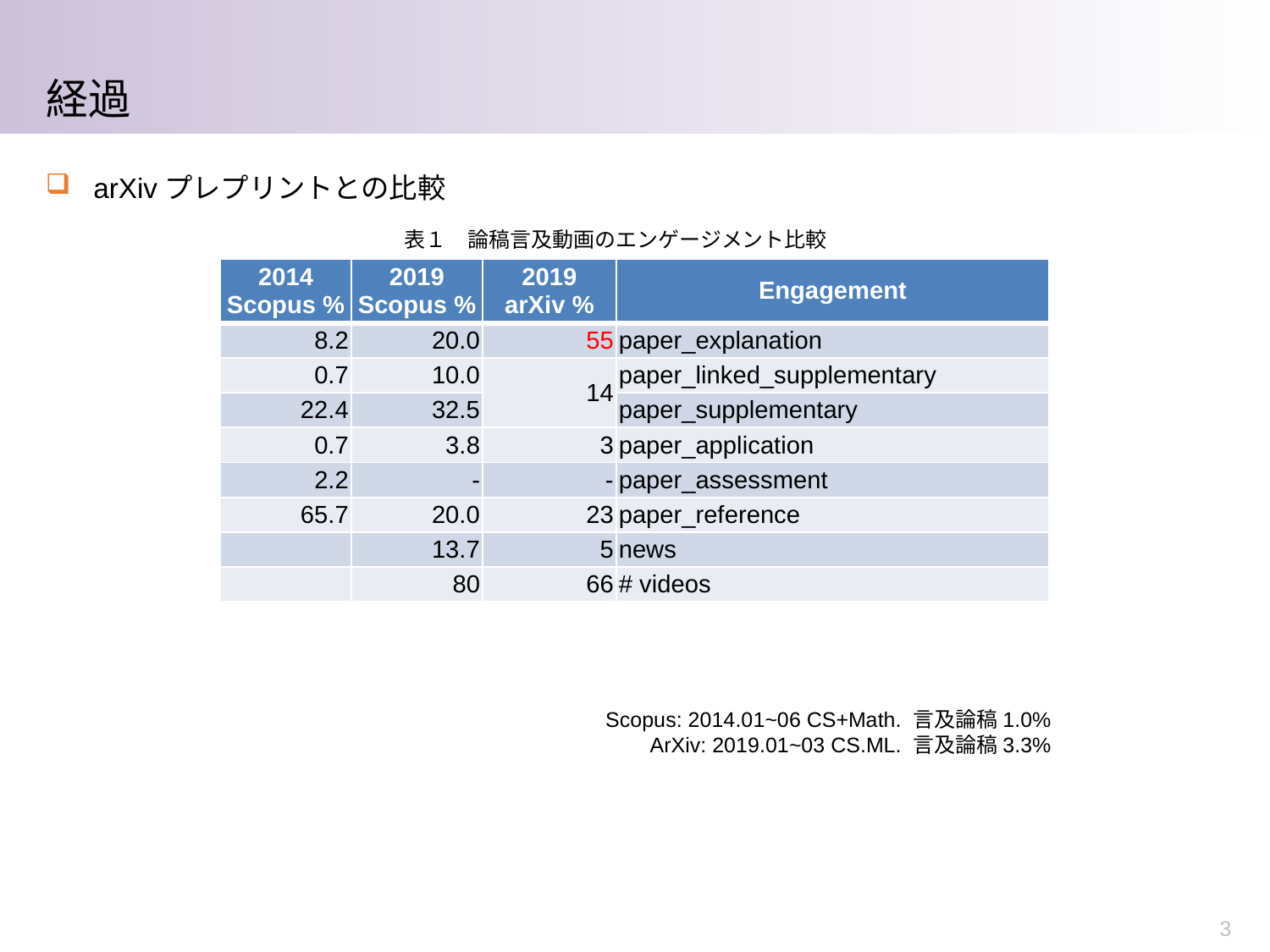

経過
arXivプレプリントとの比較
表１　論稿言及動画のエンゲージメント比較
| 2014 Scopus % | 2019 Scopus % | 2019 arXiv % | Engagement |
| --- | --- | --- | --- |
| 8.2 | 20.0 | 55 | paper\_explanation |
| 0.7 | 10.0 | 14 | paper\_linked\_supplementary |
| 22.4 | 32.5 |  | paper\_supplementary |
| 0.7 | 3.8 | 3 | paper\_application |
| 2.2 | - | - | paper\_assessment |
| 65.7 | 20.0 | 23 | paper\_reference |
|  | 13.7 | 5 | news |
|  | 80 | 66 | # videos |
Scopus: 2014.01~06 CS+Math. 言及論稿1.0%
ArXiv: 2019.01~03 CS.ML. 言及論稿3.3%
3